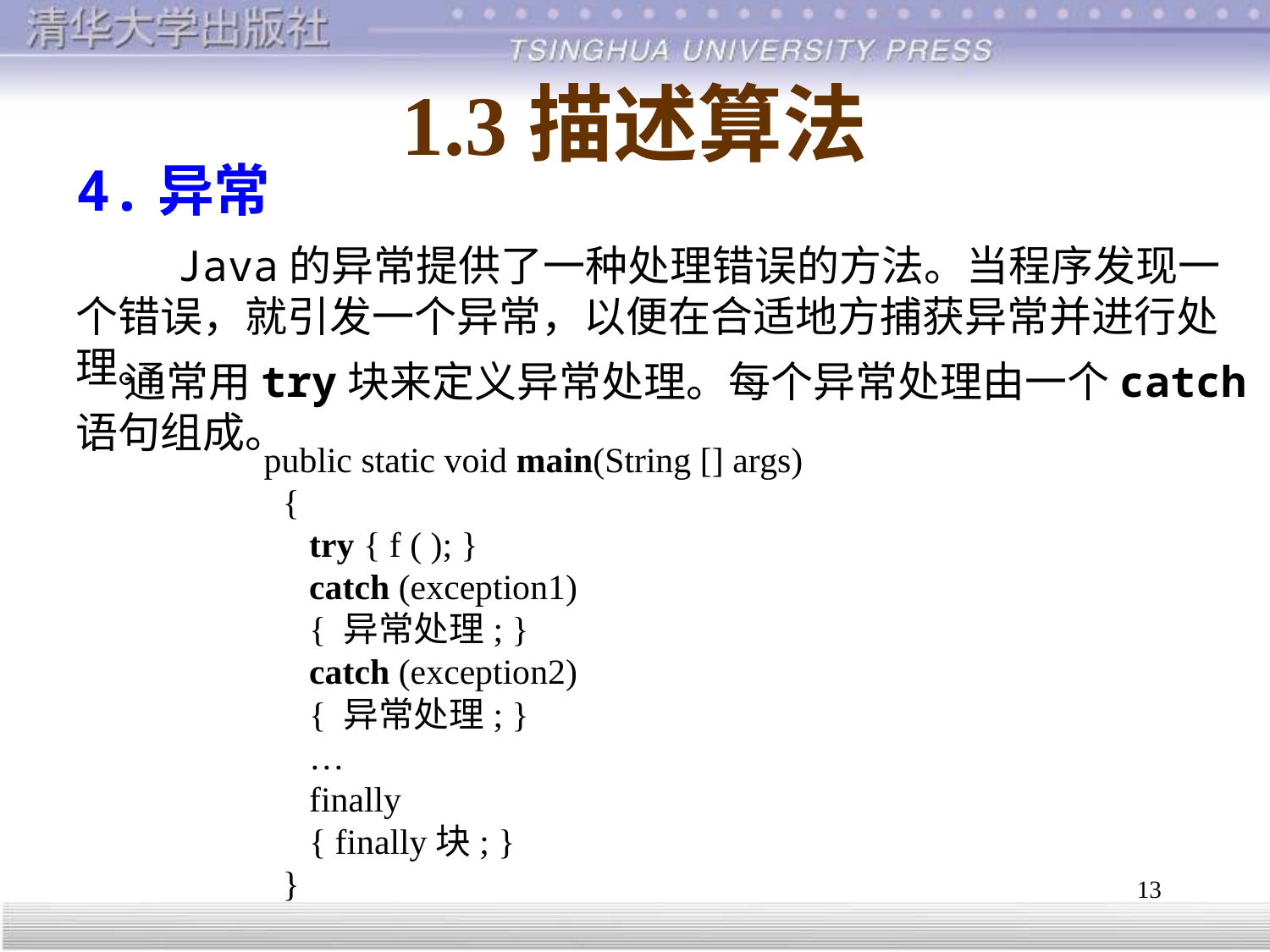

# 1.3	描述算法
4.异常
    Java的异常提供了一种处理错误的方法。当程序发现一个错误，就引发一个异常，以便在合适地方捕获异常并进行处理。
    通常用try块来定义异常处理。每个异常处理由一个catch语句组成。
 public static void main(String [] args)
   {
      try { f ( ); }
      catch (exception1)
      { 异常处理; }
      catch (exception2)
      { 异常处理; }
      …
      finally
      { finally块; }
   }
13